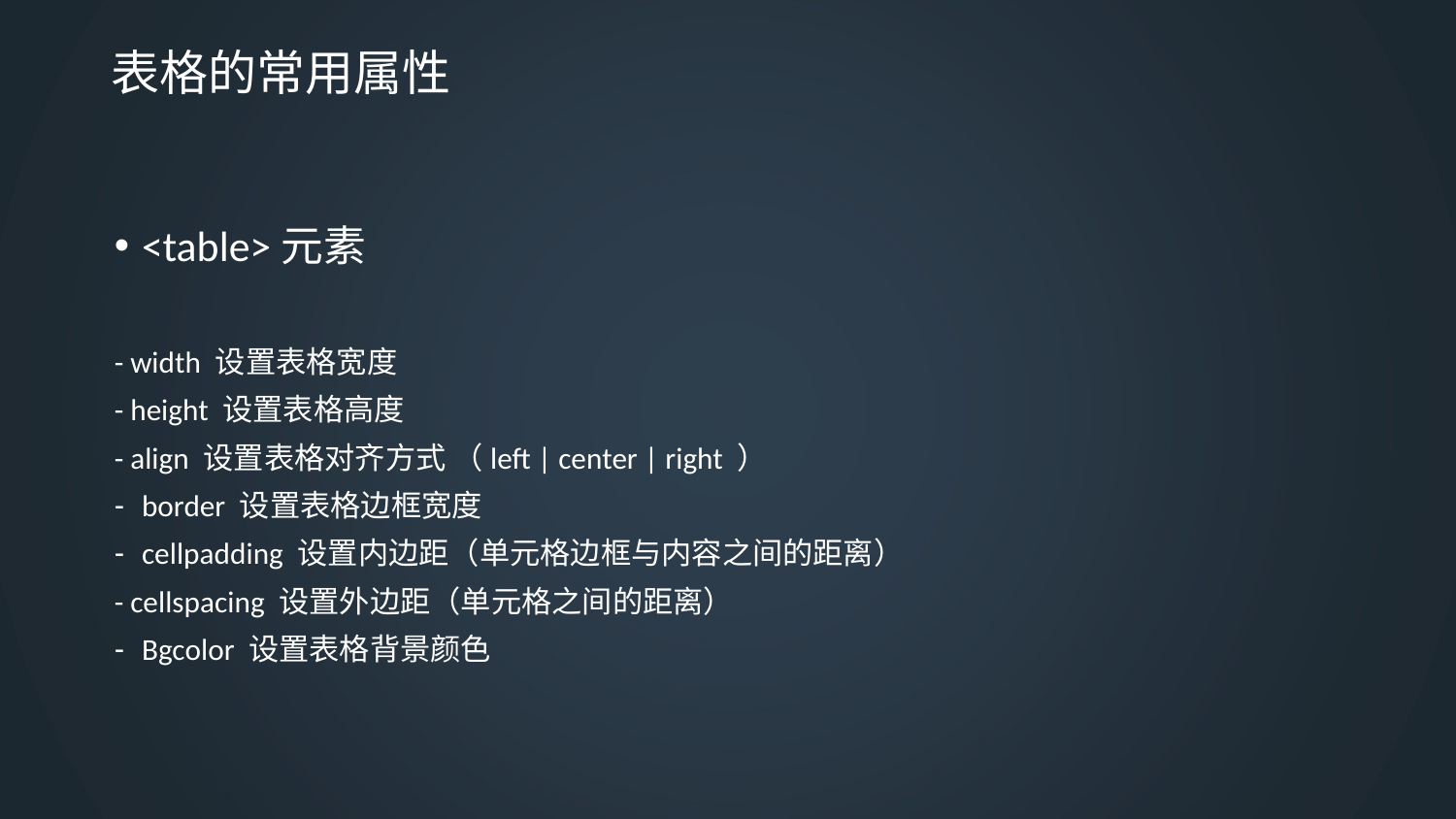

# 表格的常用属性
<table>元素

- width 设置表格宽度
- height 设置表格高度
- align 设置表格对齐方式 （left | center | right ）
border 设置表格边框宽度
cellpadding 设置内边距（单元格边框与内容之间的距离）
- cellspacing 设置外边距（单元格之间的距离）
Bgcolor 设置表格背景颜色